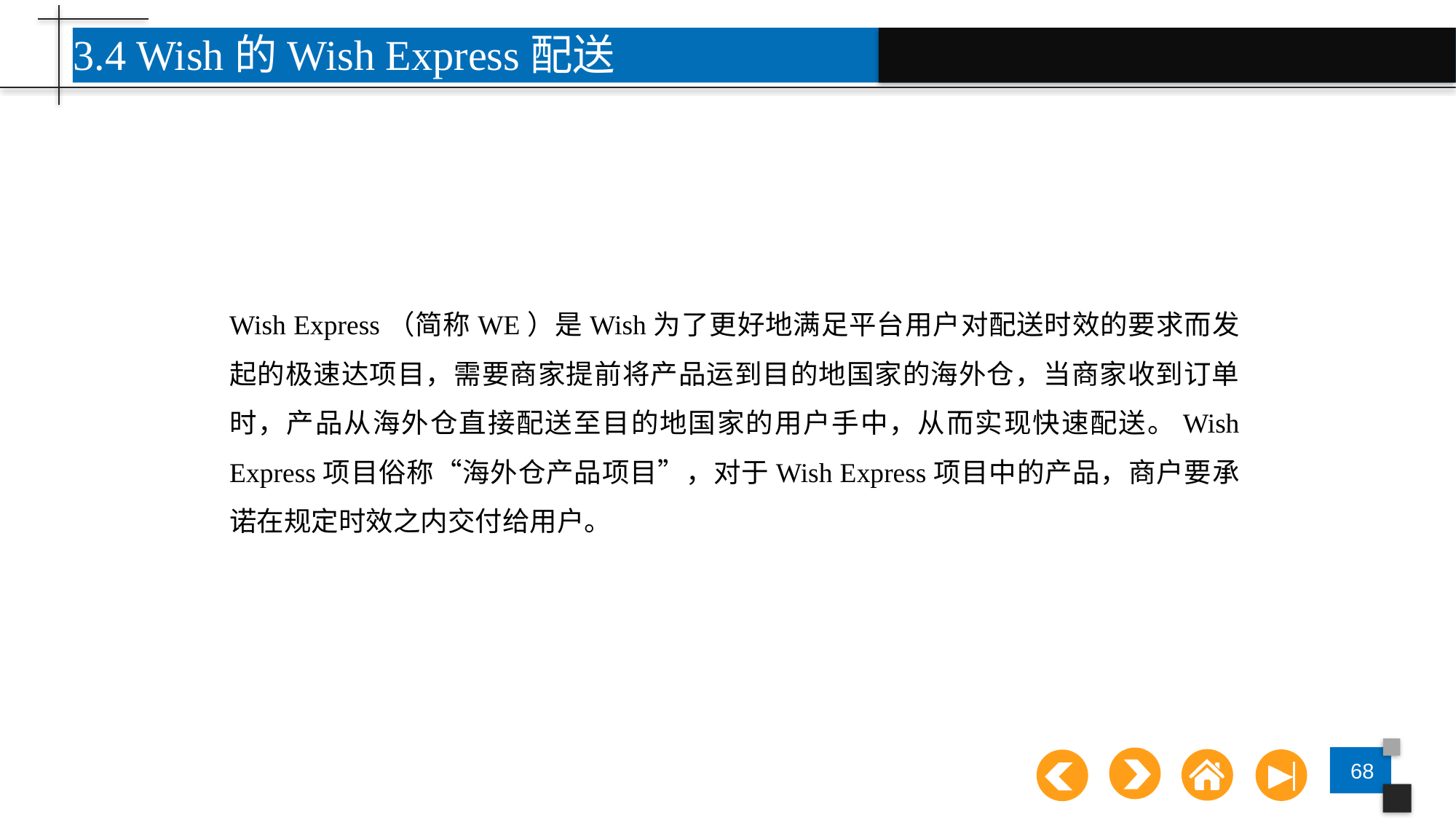

3.4 Wish的Wish Express配送
Wish Express（简称WE）是Wish为了更好地满足平台用户对配送时效的要求而发起的极速达项目，需要商家提前将产品运到目的地国家的海外仓，当商家收到订单时，产品从海外仓直接配送至目的地国家的用户手中，从而实现快速配送。Wish Express项目俗称“海外仓产品项目”，对于Wish Express项目中的产品，商户要承诺在规定时效之内交付给用户。